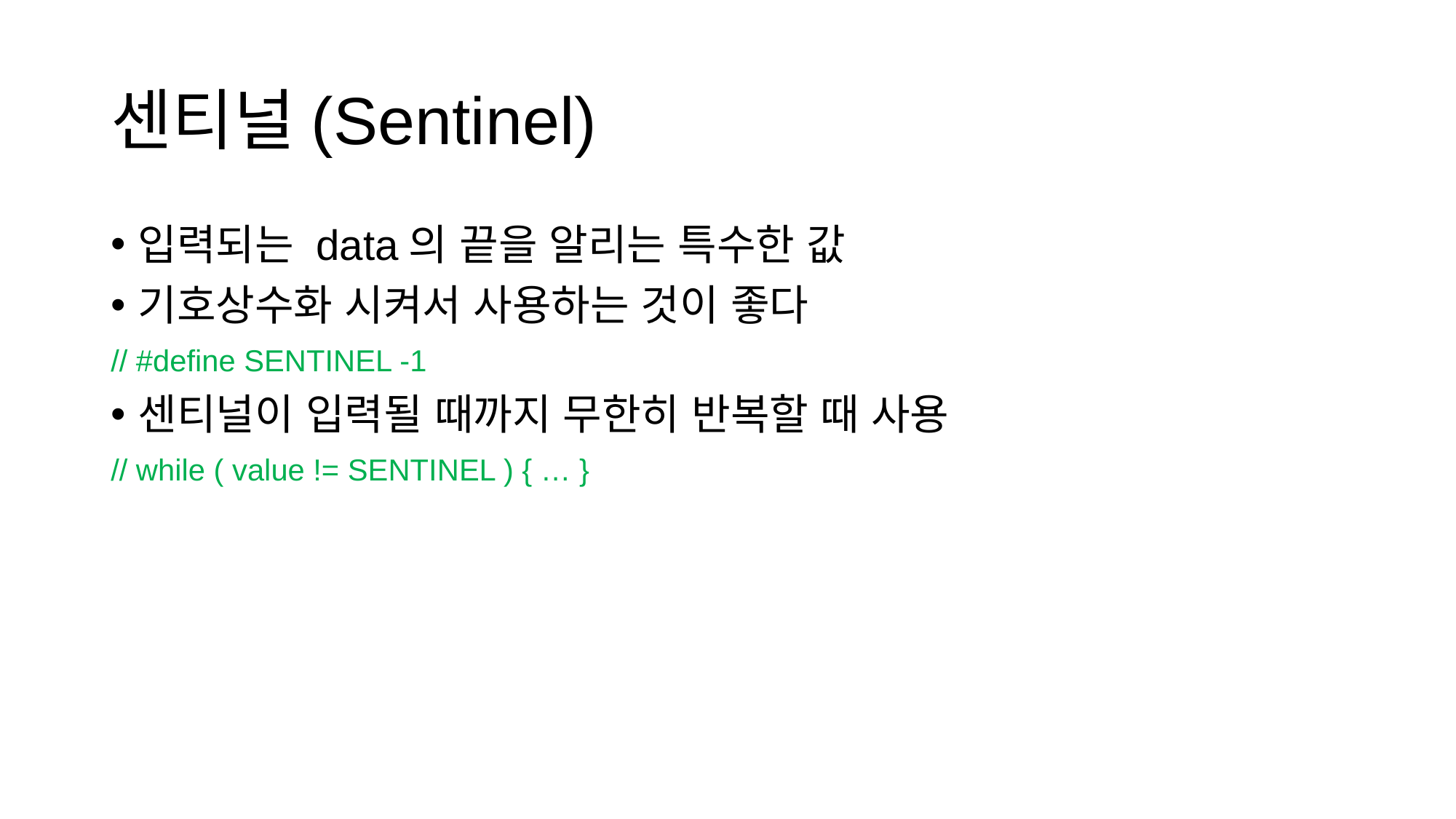

# 센티널(Sentinel)
입력되는 data의 끝을 알리는 특수한 값
기호상수화 시켜서 사용하는 것이 좋다
// #define SENTINEL -1
센티널이 입력될 때까지 무한히 반복할 때 사용
// while ( value != SENTINEL ) { … }